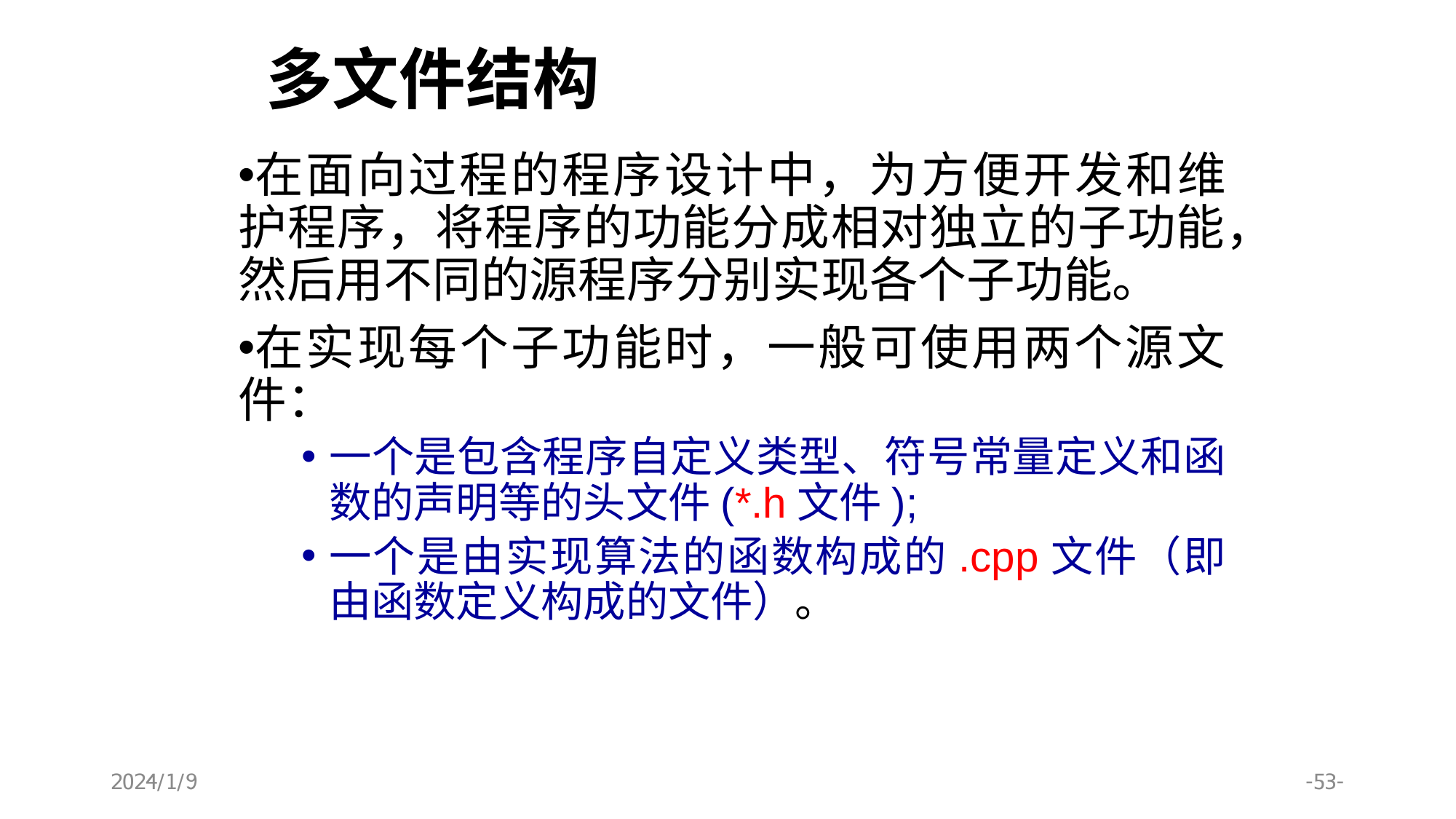

# 多文件结构
在面向过程的程序设计中，为方便开发和维护程序，将程序的功能分成相对独立的子功能，然后用不同的源程序分别实现各个子功能。
在实现每个子功能时，一般可使用两个源文件：
一个是包含程序自定义类型、符号常量定义和函数的声明等的头文件(*.h文件);
一个是由实现算法的函数构成的.cpp文件（即由函数定义构成的文件）。
2024/1/9
-53-